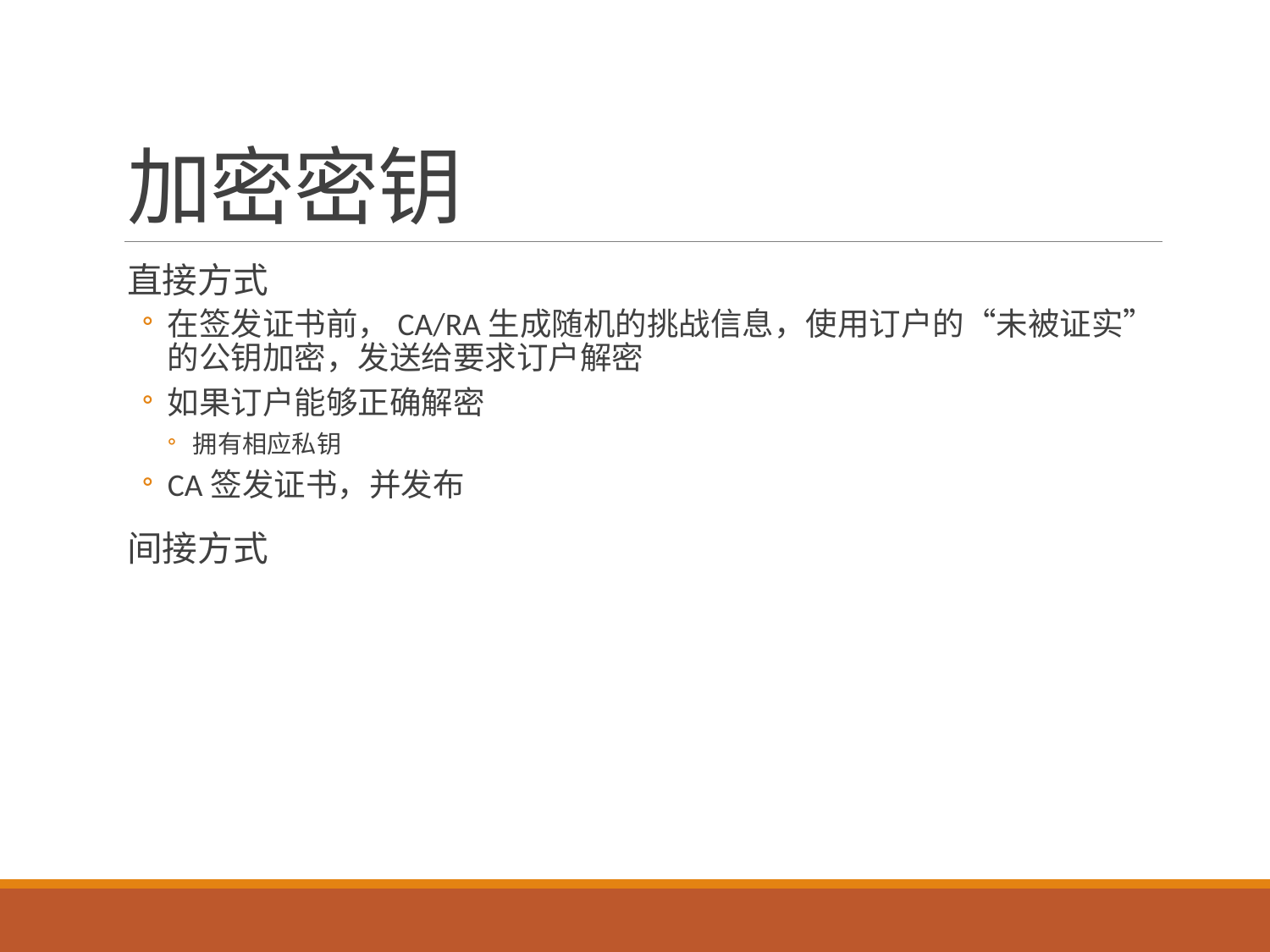

# 加密密钥
直接方式
在签发证书前，CA/RA生成随机的挑战信息，使用订户的“未被证实”的公钥加密，发送给要求订户解密
如果订户能够正确解密
拥有相应私钥
CA签发证书，并发布
间接方式
20